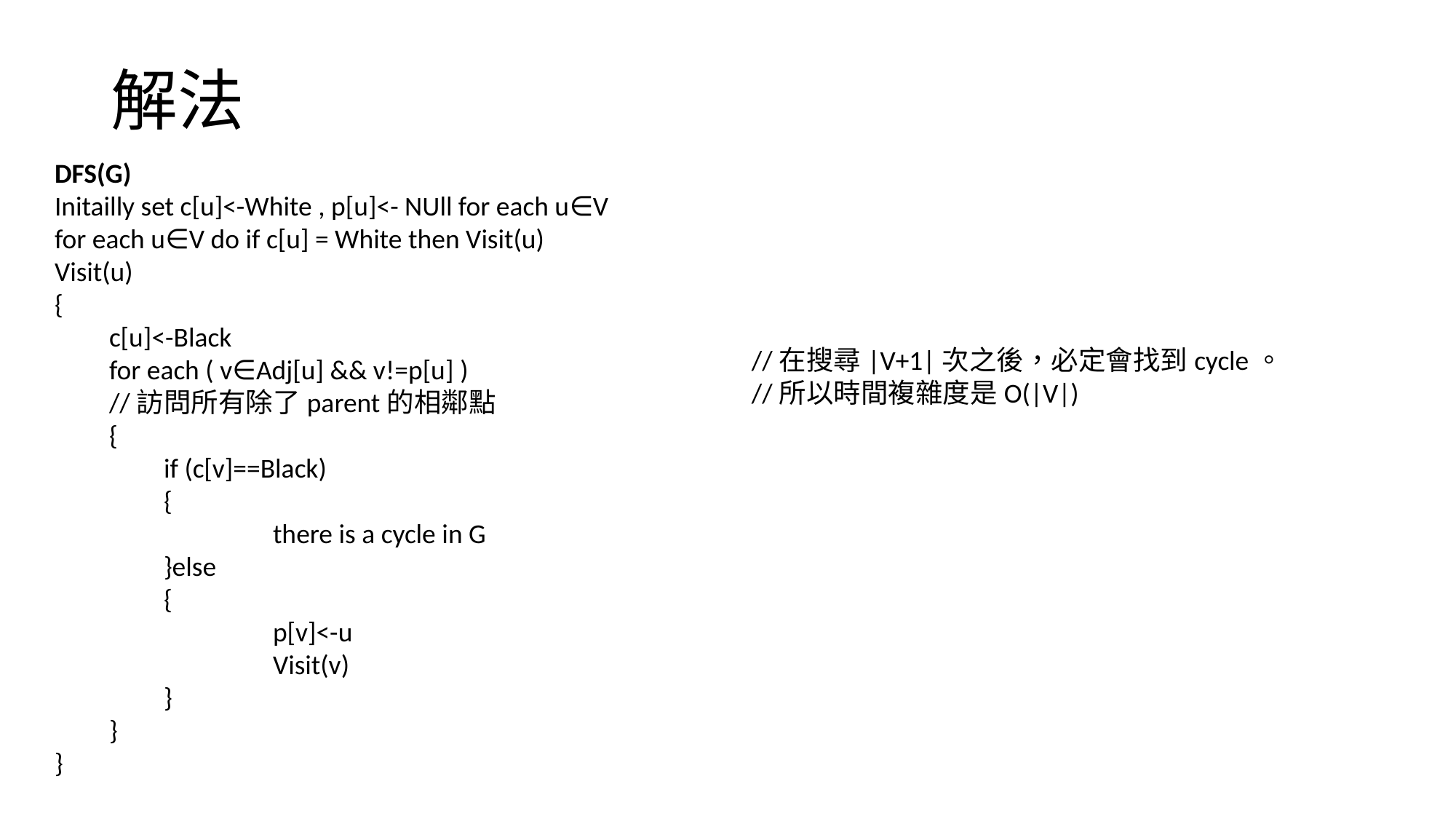

# 解法
DFS(G)
Initailly set c[u]<-White , p[u]<- NUll for each u∈V
for each u∈V do if c[u] = White then Visit(u)
Visit(u)
{
c[u]<-Black
for each ( v∈Adj[u] && v!=p[u] )
//訪問所有除了parent的相鄰點
{
if (c[v]==Black)
{
	there is a cycle in G
}else
{
	p[v]<-u
	Visit(v)
}
}
}
//在搜尋|V+1|次之後，必定會找到cycle。
//所以時間複雜度是O(|V|)